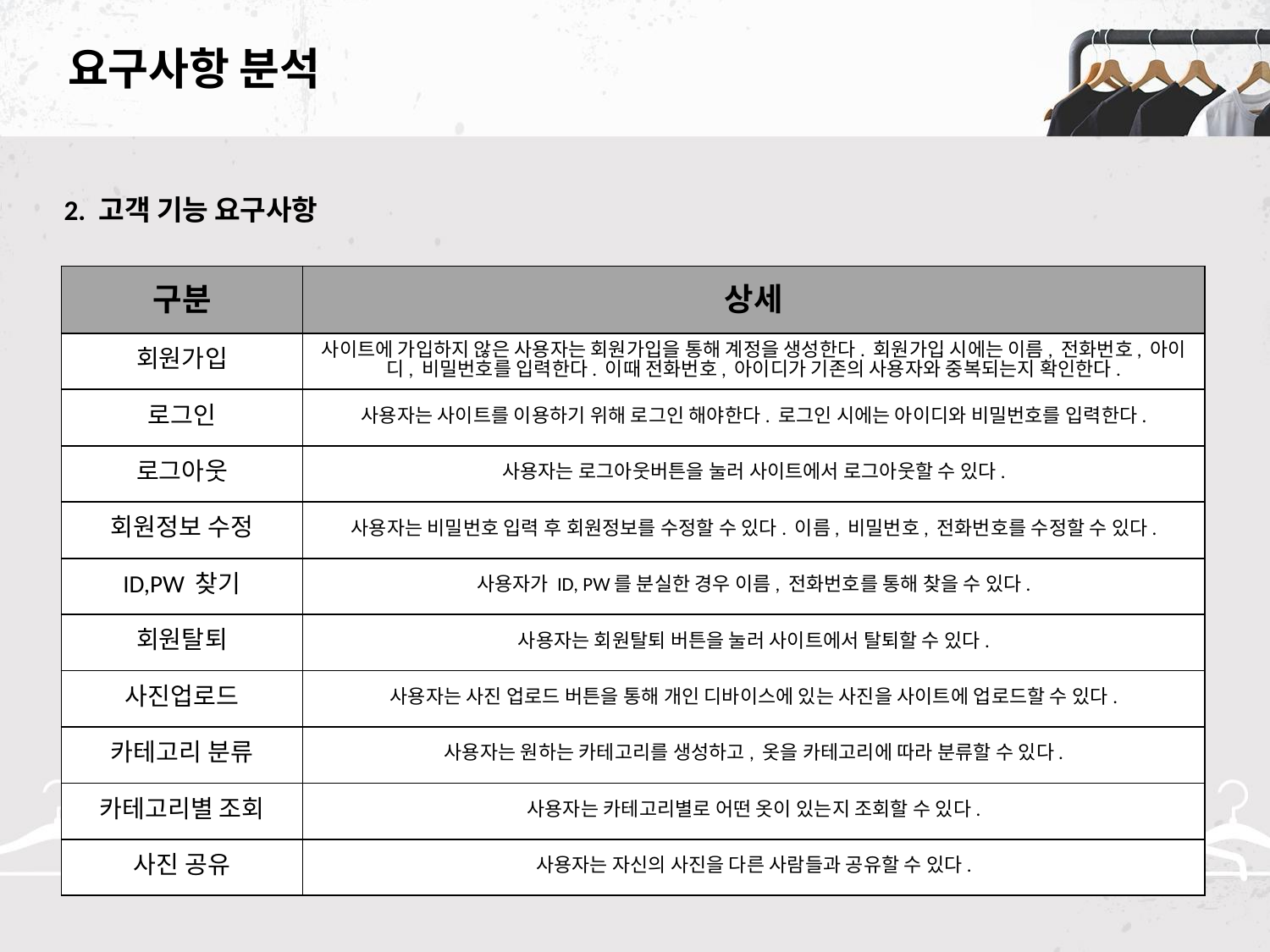

# 요구사항 분석
2. 고객 기능 요구사항
| 구분 | 상세 |
| --- | --- |
| 회원가입 | 사이트에 가입하지 않은 사용자는 회원가입을 통해 계정을 생성한다. 회원가입 시에는 이름, 전화번호, 아이디, 비밀번호를 입력한다. 이때 전화번호, 아이디가 기존의 사용자와 중복되는지 확인한다. |
| 로그인 | 사용자는 사이트를 이용하기 위해 로그인 해야한다. 로그인 시에는 아이디와 비밀번호를 입력한다. |
| 로그아웃 | 사용자는 로그아웃버튼을 눌러 사이트에서 로그아웃할 수 있다. |
| 회원정보 수정 | 사용자는 비밀번호 입력 후 회원정보를 수정할 수 있다. 이름, 비밀번호, 전화번호를 수정할 수 있다. |
| ID,PW 찾기 | 사용자가 ID, PW를 분실한 경우 이름, 전화번호를 통해 찾을 수 있다. |
| 회원탈퇴 | 사용자는 회원탈퇴 버튼을 눌러 사이트에서 탈퇴할 수 있다. |
| 사진업로드 | 사용자는 사진 업로드 버튼을 통해 개인 디바이스에 있는 사진을 사이트에 업로드할 수 있다. |
| 카테고리 분류 | 사용자는 원하는 카테고리를 생성하고, 옷을 카테고리에 따라 분류할 수 있다. |
| 카테고리별 조회 | 사용자는 카테고리별로 어떤 옷이 있는지 조회할 수 있다. |
| 사진 공유 | 사용자는 자신의 사진을 다른 사람들과 공유할 수 있다. |